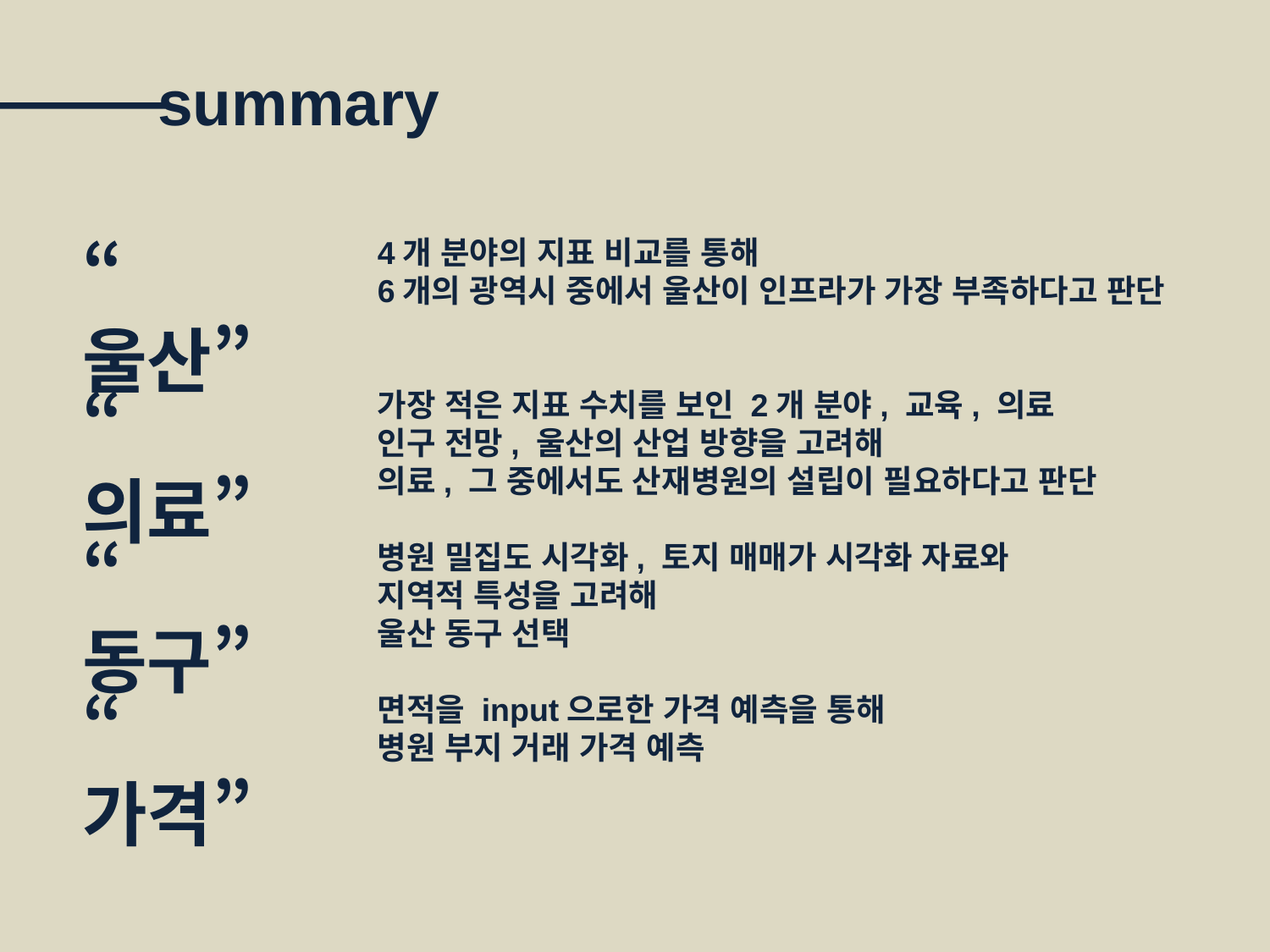

summary

“울산”
4개 분야의 지표 비교를 통해
6개의 광역시 중에서 울산이 인프라가 가장 부족하다고 판단

가장 적은 지표 수치를 보인 2개 분야, 교육, 의료
인구 전망, 울산의 산업 방향을 고려해
의료, 그 중에서도 산재병원의 설립이 필요하다고 판단

병원 밀집도 시각화, 토지 매매가 시각화 자료와
지역적 특성을 고려해
울산 동구 선택

면적을 input으로한 가격 예측을 통해
병원 부지 거래 가격 예측

“의료”
“동구”
“가격”